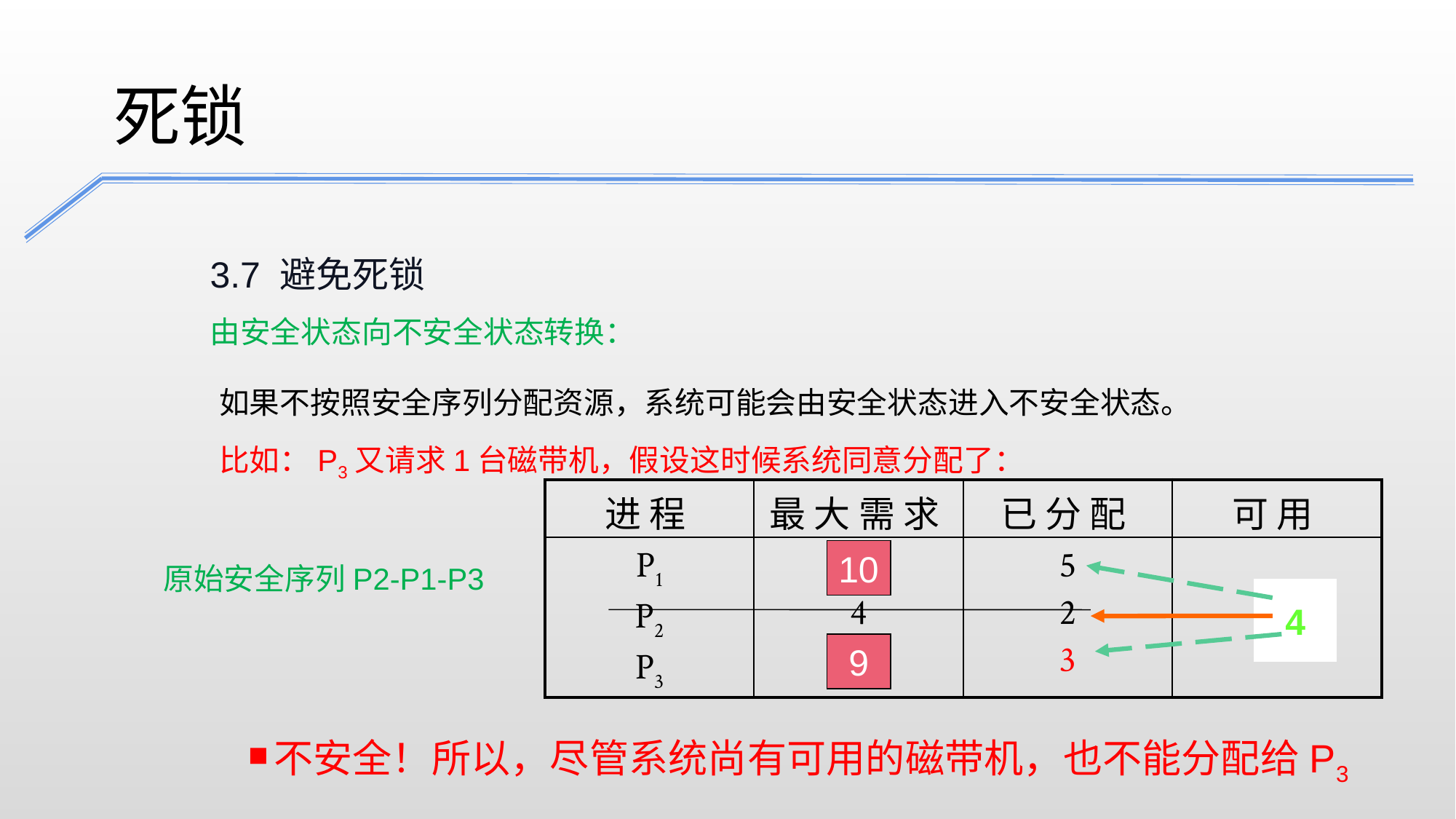

死锁

3.7 避免死锁
由安全状态向不安全状态转换：

如果不按照安全序列分配资源，系统可能会由安全状态进入不安全状态。
比如：P3又请求1台磁带机，假设这时候系统同意分配了：
| 进 程 | 最 大 需 求 | 已 分 配 | 可 用 |
| --- | --- | --- | --- |
| P1 P2 P3 | 10 4 9 | 5 2 3 | 2 |
10
原始安全序列P2-P1-P3

4

9

不安全！所以，尽管系统尚有可用的磁带机，也不能分配给P3